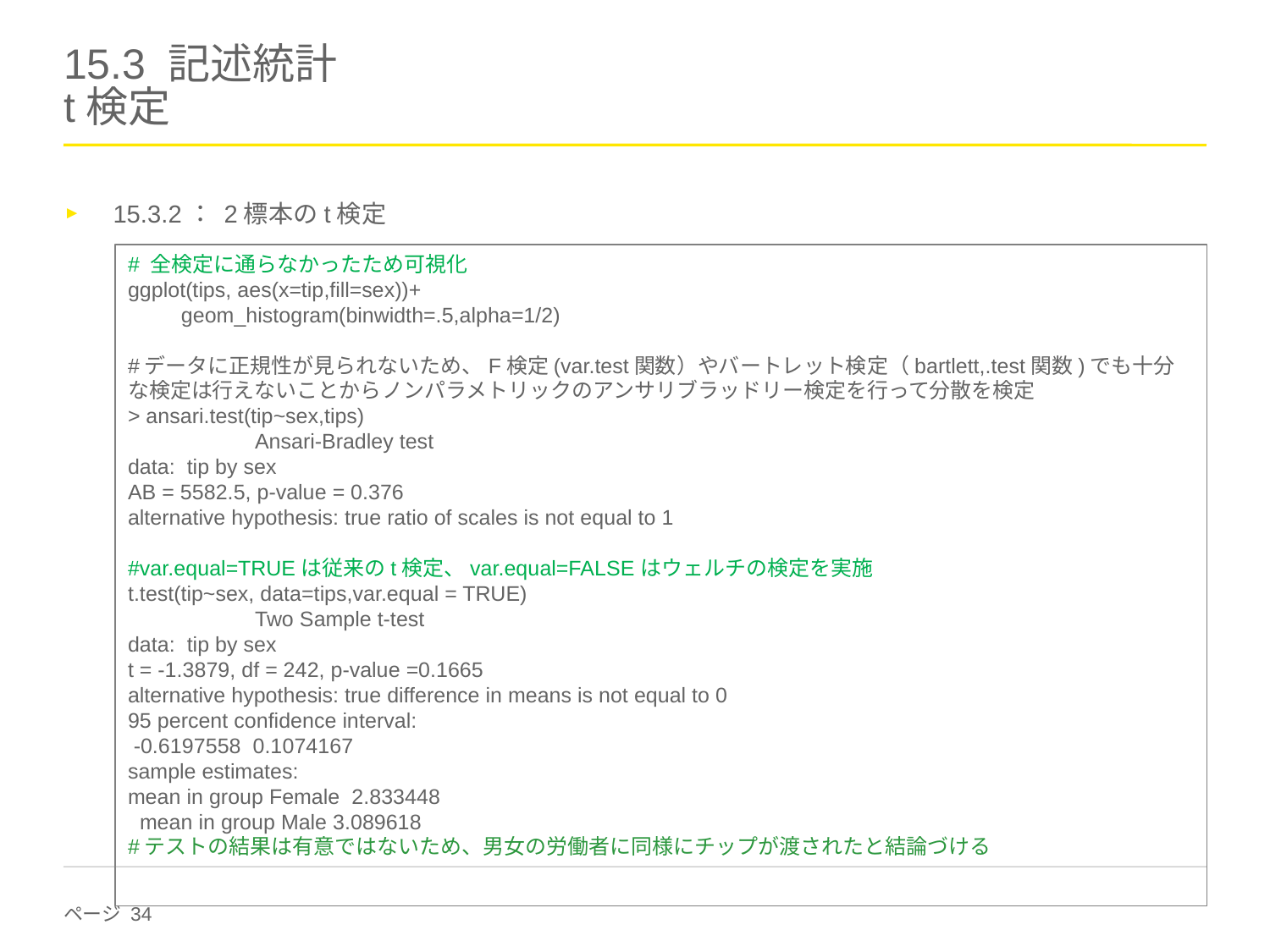

# 15.3 記述統計 t検定
15.3.2： 2標本のt検定
# 全検定に通らなかったため可視化
ggplot(tips, aes(x=tip,fill=sex))+
         geom_histogram(binwidth=.5,alpha=1/2)

#データに正規性が見られないため、F検定(var.test関数）やバートレット検定（bartlett,.test関数)でも十分な検定は行えないことからノンパラメトリックのアンサリブラッドリー検定を行って分散を検定
> ansari.test(tip~sex,tips)
	Ansari-Bradley test
data:  tip by sex
AB = 5582.5, p-value = 0.376
alternative hypothesis: true ratio of scales is not equal to 1

#var.equal=TRUEは従来のt検定、var.equal=FALSEはウェルチの検定を実施
t.test(tip~sex, data=tips,var.equal = TRUE)
	Two Sample t-test
data:  tip by sex
t = -1.3879, df = 242, p-value =0.1665
alternative hypothesis: true difference in means is not equal to 0
95 percent confidence interval:
 -0.6197558  0.1074167
sample estimates:
mean in group Female  2.833448
  mean in group Male 3.089618
#テストの結果は有意ではないため、男女の労働者に同様にチップが渡されたと結論づける